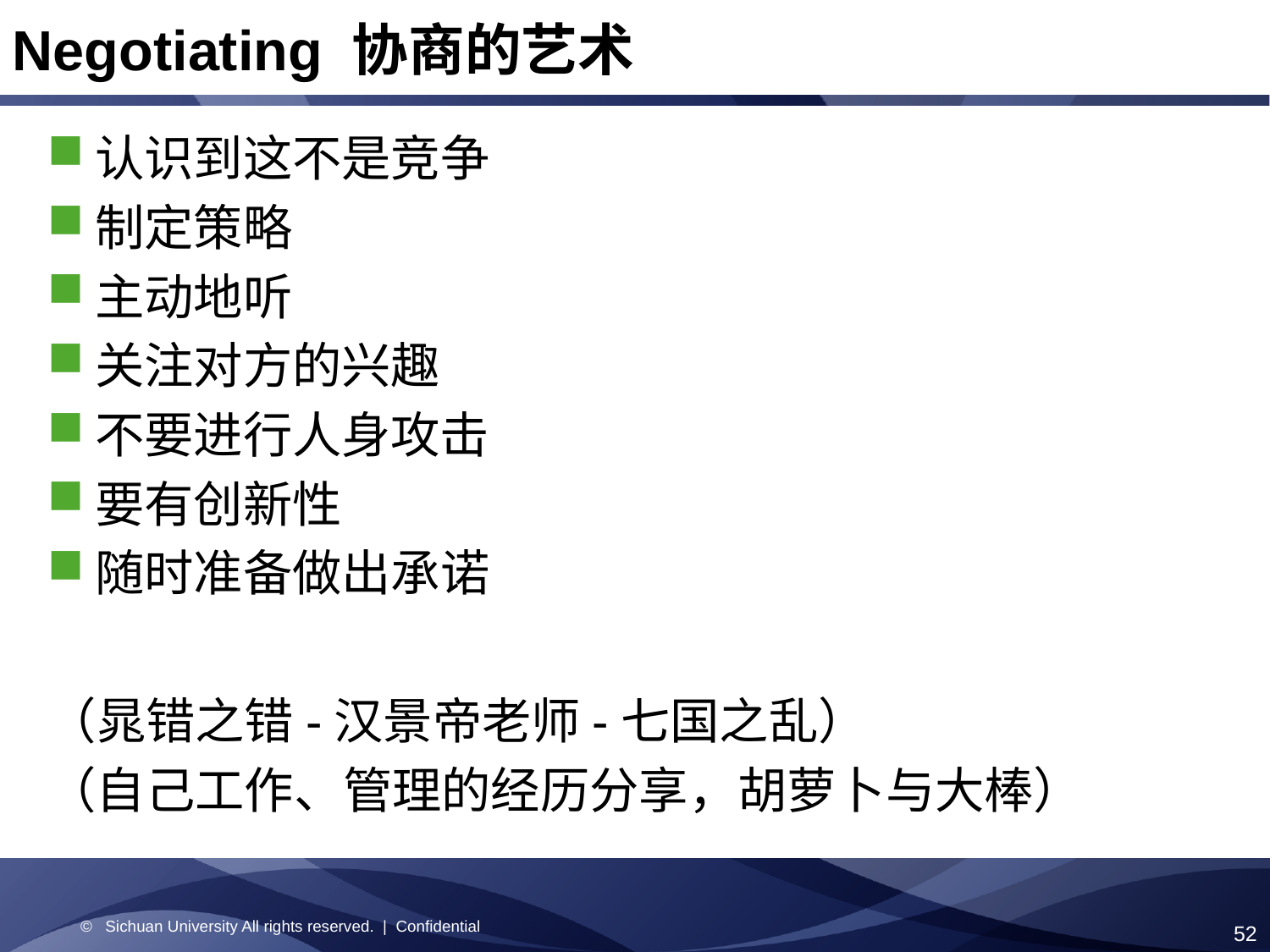

Negotiating 协商的艺术
认识到这不是竞争
制定策略
主动地听
关注对方的兴趣
不要进行人身攻击
要有创新性
随时准备做出承诺

（晁错之错-汉景帝老师-七国之乱）
（自己工作、管理的经历分享，胡萝卜与大棒）
©   Sichuan University All rights reserved.  |  Confidential
52